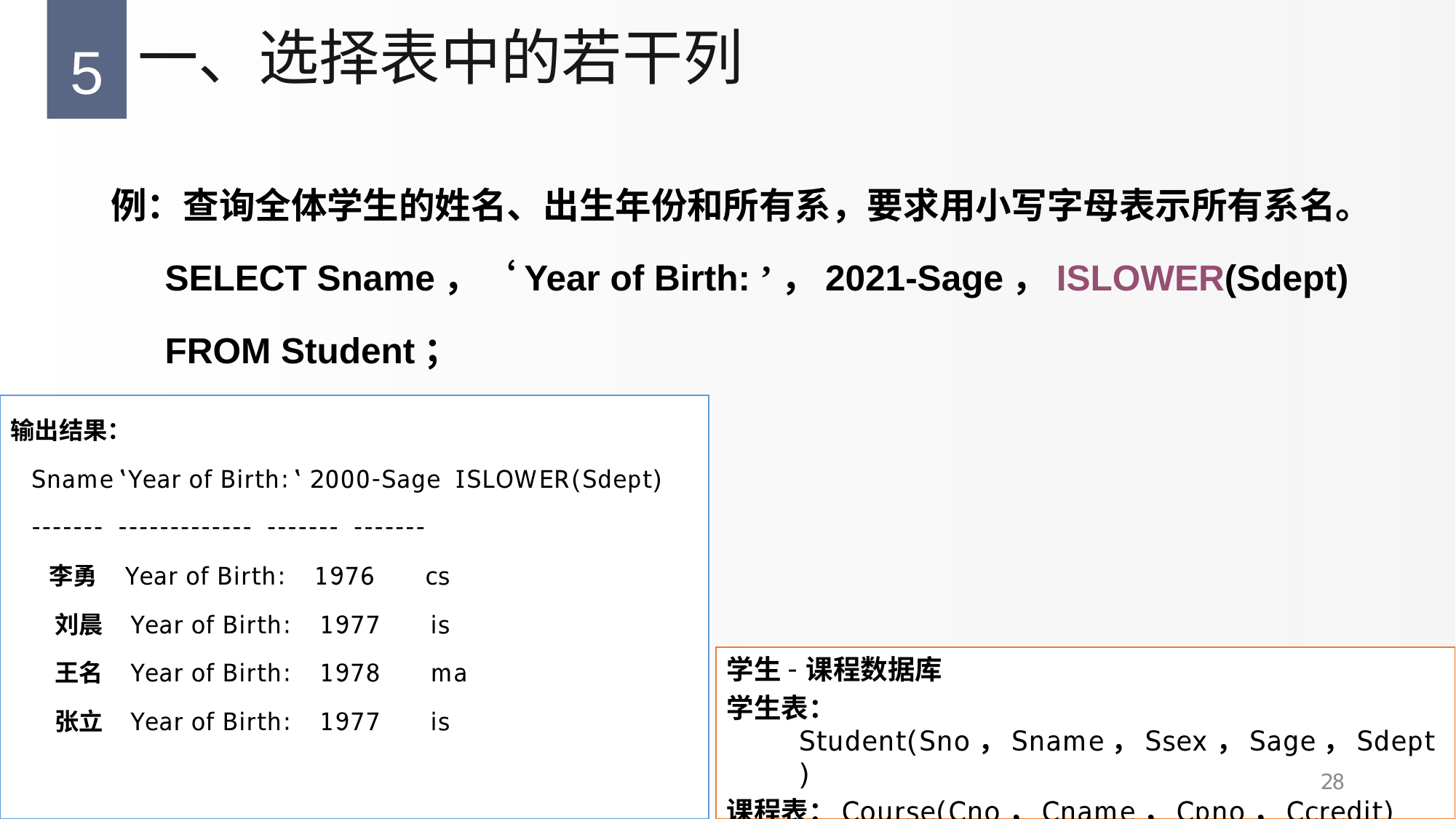

# 一、选择表中的若干列
例：查询全体学生的姓名、出生年份和所有系，要求用小写字母表示所有系名。
SELECT Sname，‘Year of Birth: ’，2021-Sage，ISLOWER(Sdept)
	FROM Student；

输出结果：
   Sname ‘Year of Birth: ‘ 2000-Sage  ISLOWER(Sdept)
   -------  -------------  -------  -------
      李勇    Year of Birth:    1976       cs
       刘晨    Year of Birth:    1977       is
       王名    Year of Birth:    1978       ma
       张立    Year of Birth:    1977       is
28